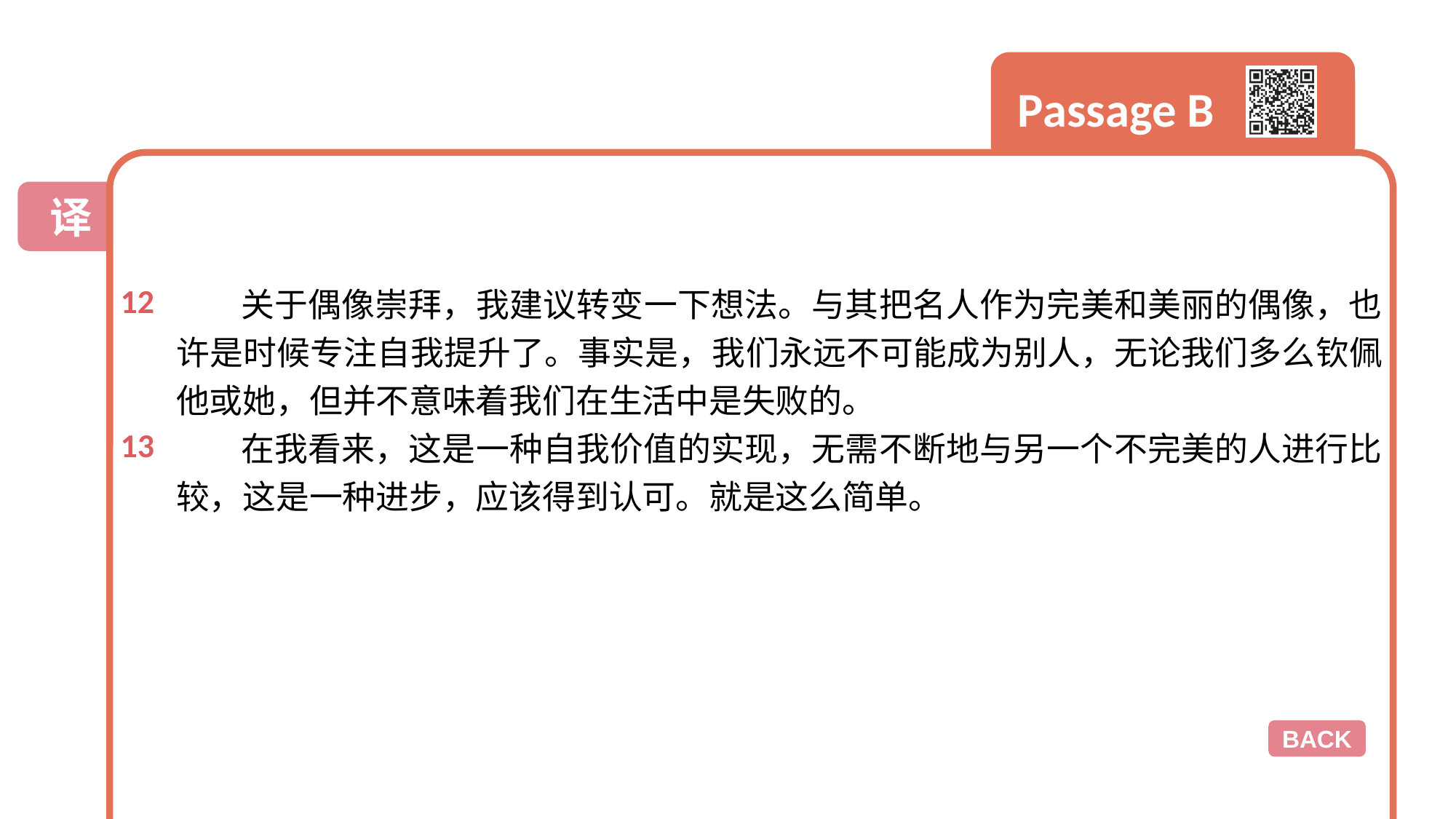

关于偶像崇拜，我建议转变一下想法。与其把名人作为完美和美丽的偶像，也许是时候专注自我提升了。事实是，我们永远不可能成为别人，无论我们多么钦佩他或她，但并不意味着我们在生活中是失败的。
在我看来，这是一种自我价值的实现，无需不断地与另一个不完美的人进行比较，这是一种进步，应该得到认可。就是这么简单。

12

13

BACK